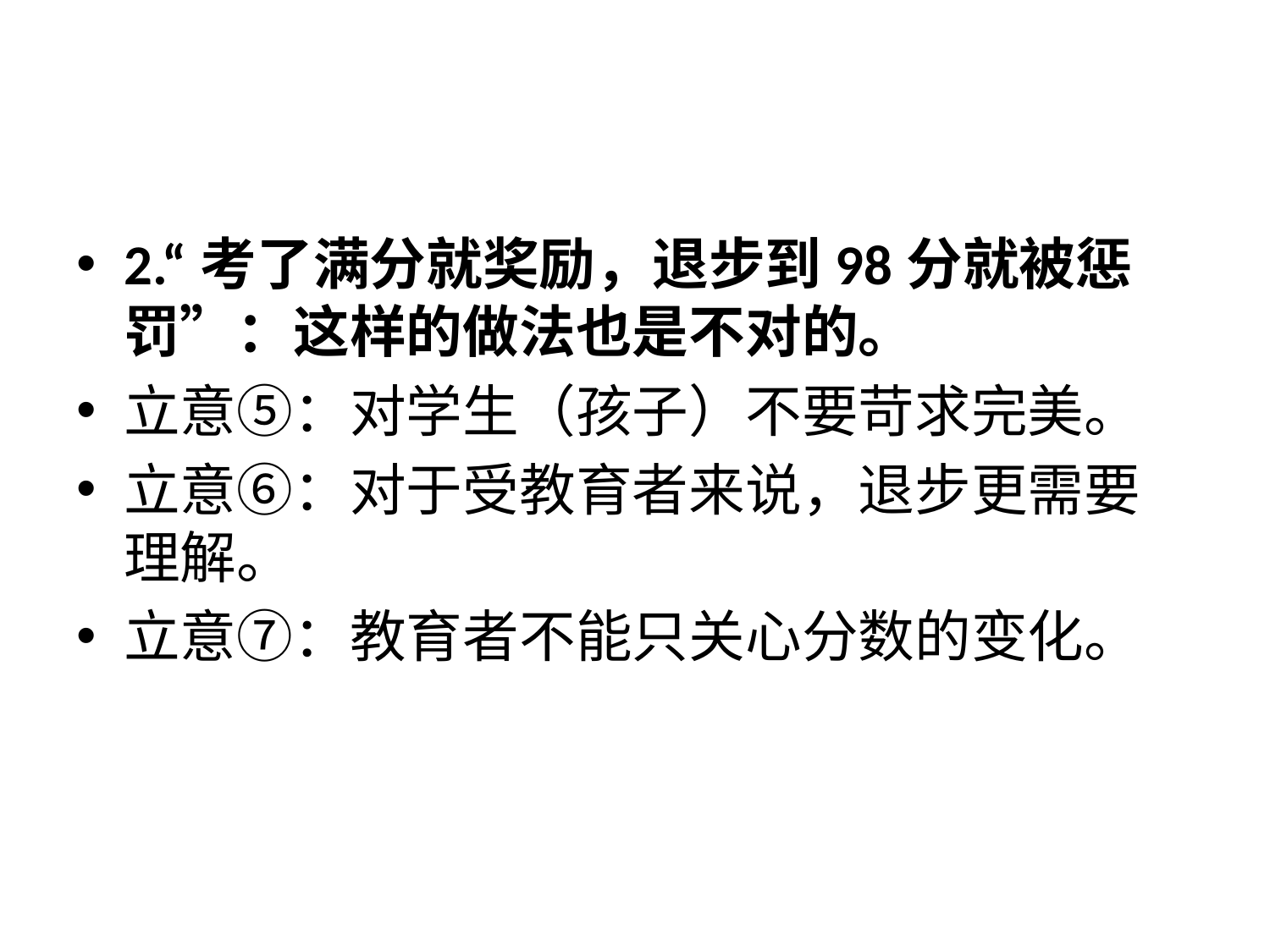

#
2.“考了满分就奖励，退步到98分就被惩罚”：这样的做法也是不对的。
立意⑤：对学生（孩子）不要苛求完美。
立意⑥：对于受教育者来说，退步更需要理解。
立意⑦：教育者不能只关心分数的变化。